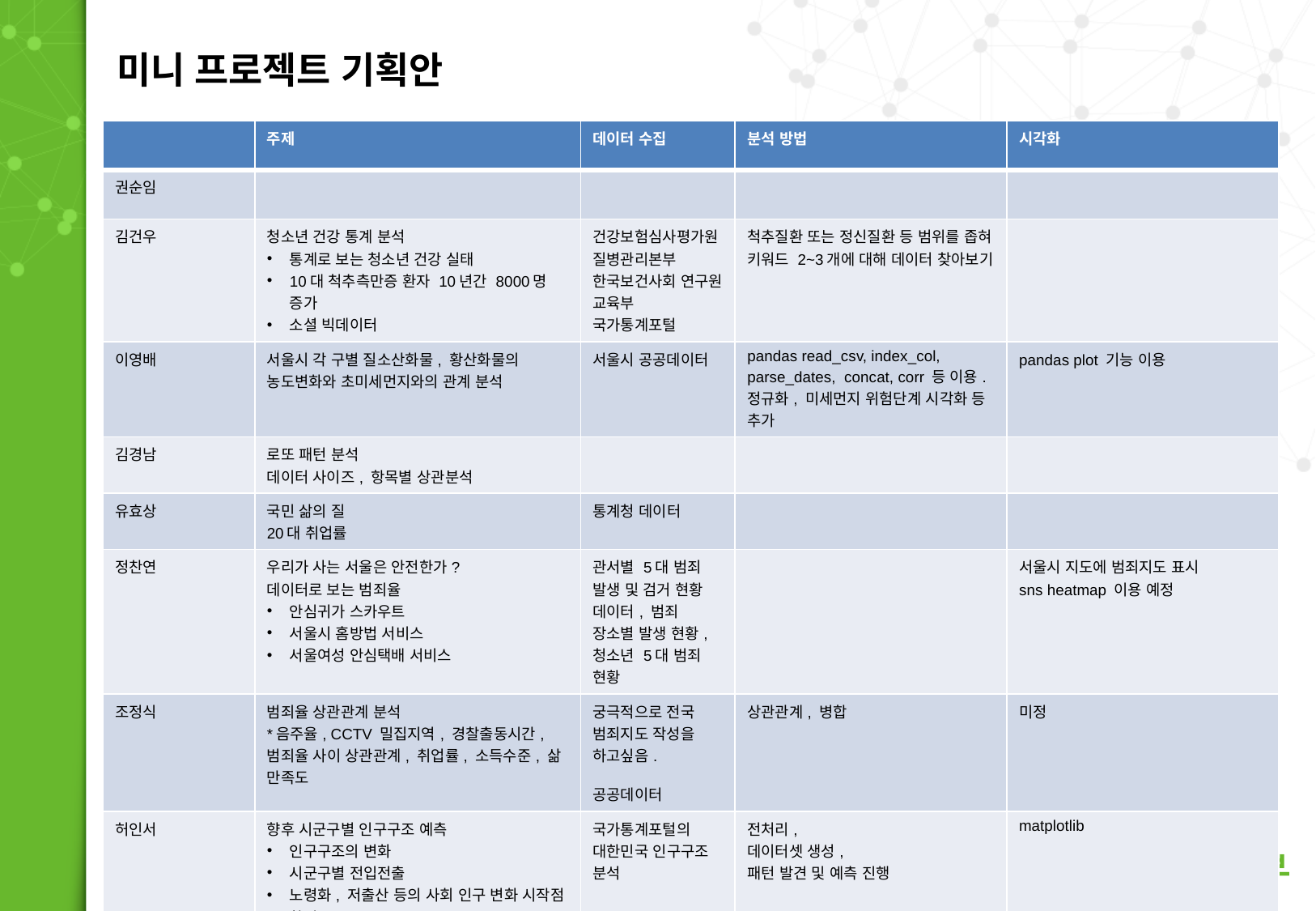

# 미니 프로젝트 기획안
|  | 주제 | 데이터 수집 | 분석 방법 | 시각화 |
| --- | --- | --- | --- | --- |
| 권순임 |  |  |  |  |
| 김건우 | 청소년 건강 통계 분석 통계로 보는 청소년 건강 실태 10대 척추측만증 환자 10년간 8000명 증가 소셜 빅데이터 | 건강보험심사평가원 질병관리본부 한국보건사회 연구원 교육부 국가통계포털 | 척추질환 또는 정신질환 등 범위를 좁혀 키워드 2~3개에 대해 데이터 찾아보기 |  |
| 이영배 | 서울시 각 구별 질소산화물, 황산화물의 농도변화와 초미세먼지와의 관계 분석 | 서울시 공공데이터 | pandas read\_csv, index\_col, parse\_dates, concat, corr 등 이용. 정규화, 미세먼지 위험단계 시각화 등 추가 | pandas plot 기능 이용 |
| 김경남 | 로또 패턴 분석 데이터 사이즈, 항목별 상관분석 |  |  |  |
| 유효상 | 국민 삶의 질 20대 취업률 | 통계청 데이터 |  |  |
| 정찬연 | 우리가 사는 서울은 안전한가? 데이터로 보는 범죄율 안심귀가 스카우트 서울시 홈방법 서비스 서울여성 안심택배 서비스 | 관서별 5대 범죄 발생 및 검거 현황 데이터, 범죄 장소별 발생 현황, 청소년 5대 범죄 현황 |  | 서울시 지도에 범죄지도 표시 sns heatmap 이용 예정 |
| 조정식 | 범죄율 상관관계 분석 \*음주율, CCTV 밀집지역, 경찰출동시간, 범죄율 사이 상관관계, 취업률, 소득수준, 삶 만족도 | 궁극적으로 전국 범죄지도 작성을 하고싶음. 공공데이터 | 상관관계, 병합 | 미정 |
| 허인서 | 향후 시군구별 인구구조 예측 인구구조의 변화 시군구별 전입전출 노령화, 저출산 등의 사회 인구 변화 시작점 확인 | 국가통계포털의 대한민국 인구구조 분석 | 전처리, 데이터셋 생성, 패턴 발견 및 예측 진행 | matplotlib |